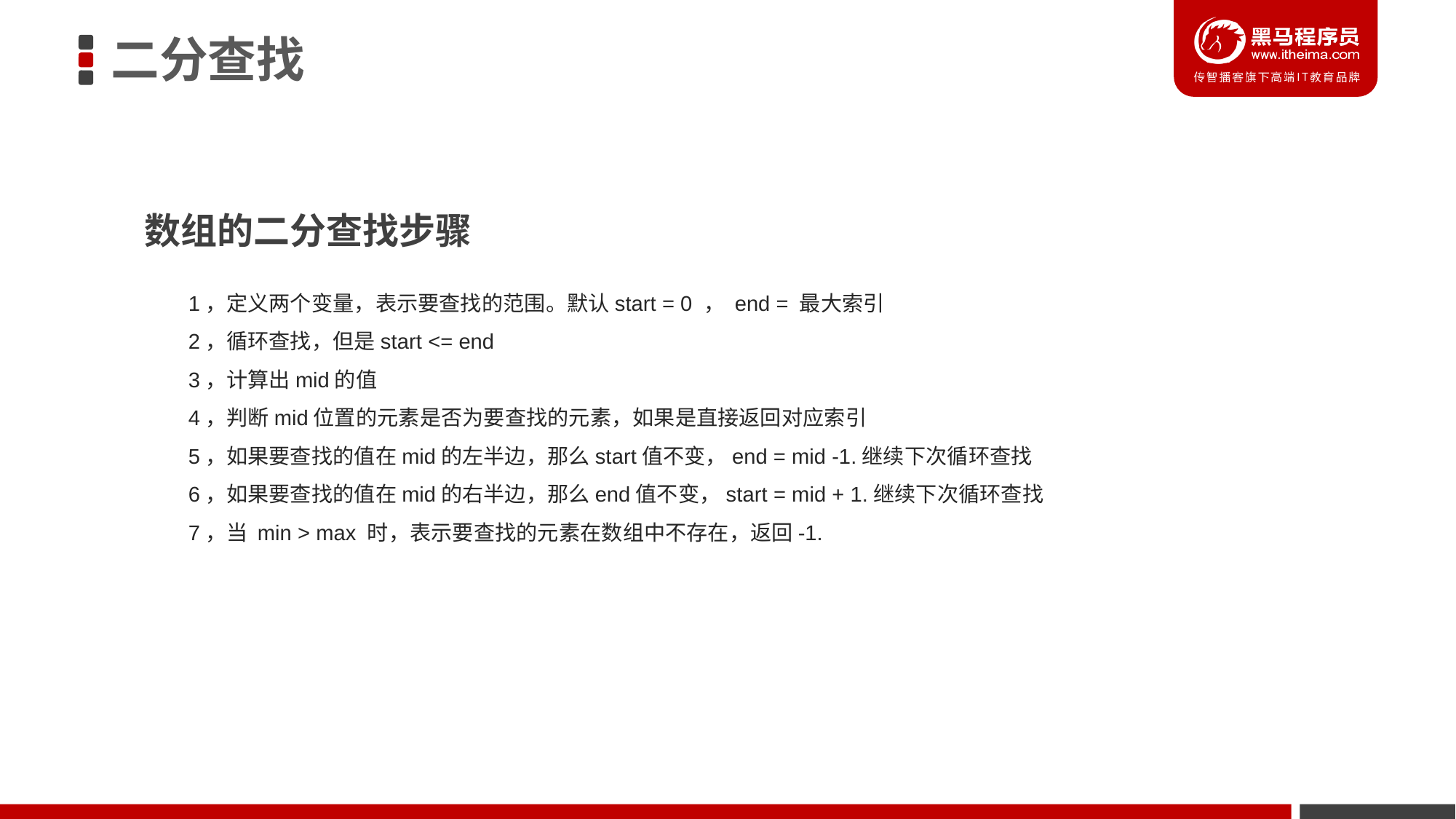

二分查找
数组的二分查找步骤
1，定义两个变量，表示要查找的范围。默认start = 0 ， end = 最大索引
2，循环查找，但是start <= end
3，计算出mid的值
4，判断mid位置的元素是否为要查找的元素，如果是直接返回对应索引
5，如果要查找的值在mid的左半边，那么start值不变，end = mid -1.继续下次循环查找
6，如果要查找的值在mid的右半边，那么end值不变，start = mid + 1.继续下次循环查找
7，当 min > max 时，表示要查找的元素在数组中不存在，返回-1.